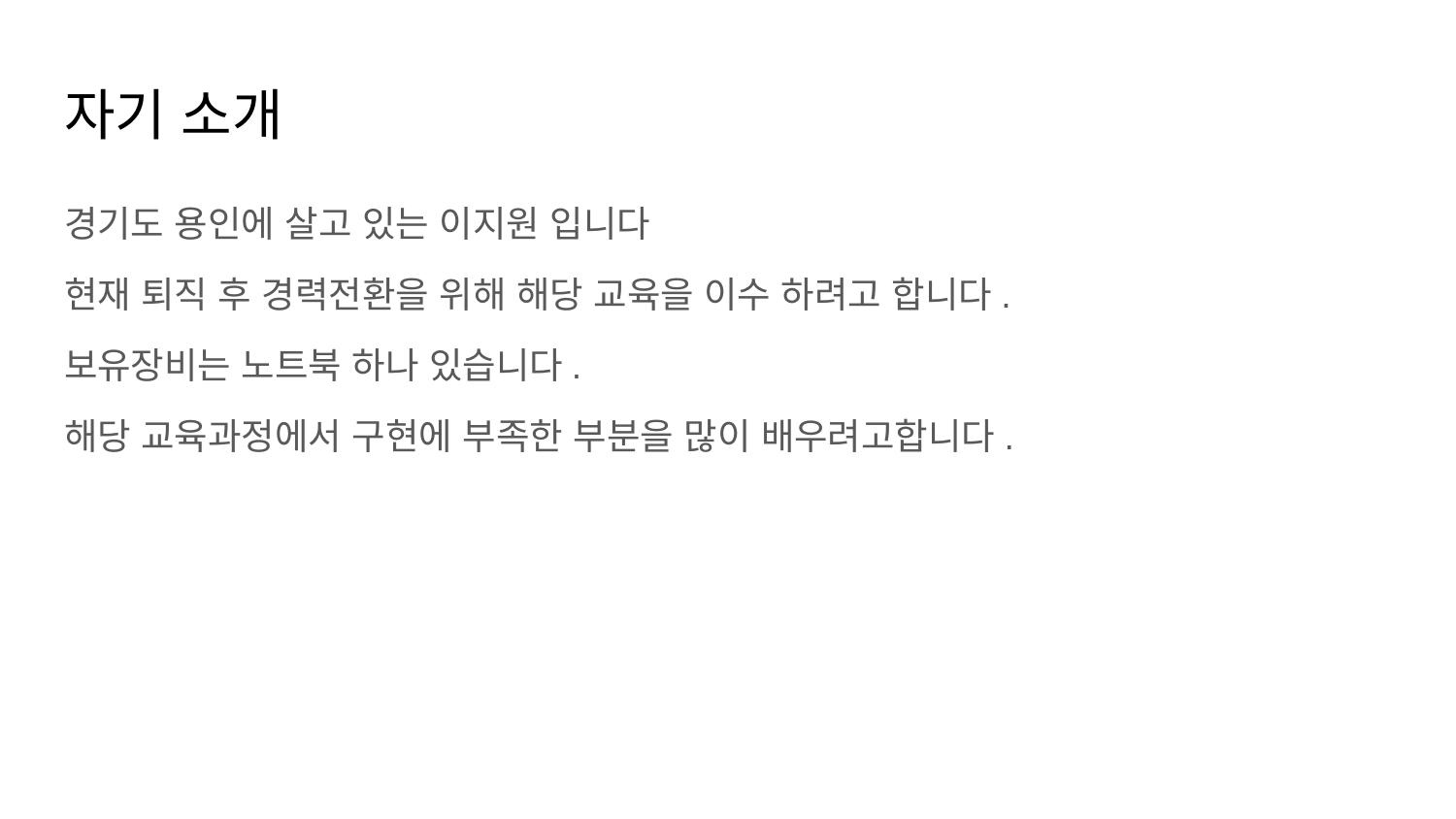

# 자기 소개
경기도 용인에 살고 있는 이지원 입니다
현재 퇴직 후 경력전환을 위해 해당 교육을 이수 하려고 합니다.
보유장비는 노트북 하나 있습니다.
해당 교육과정에서 구현에 부족한 부분을 많이 배우려고합니다.